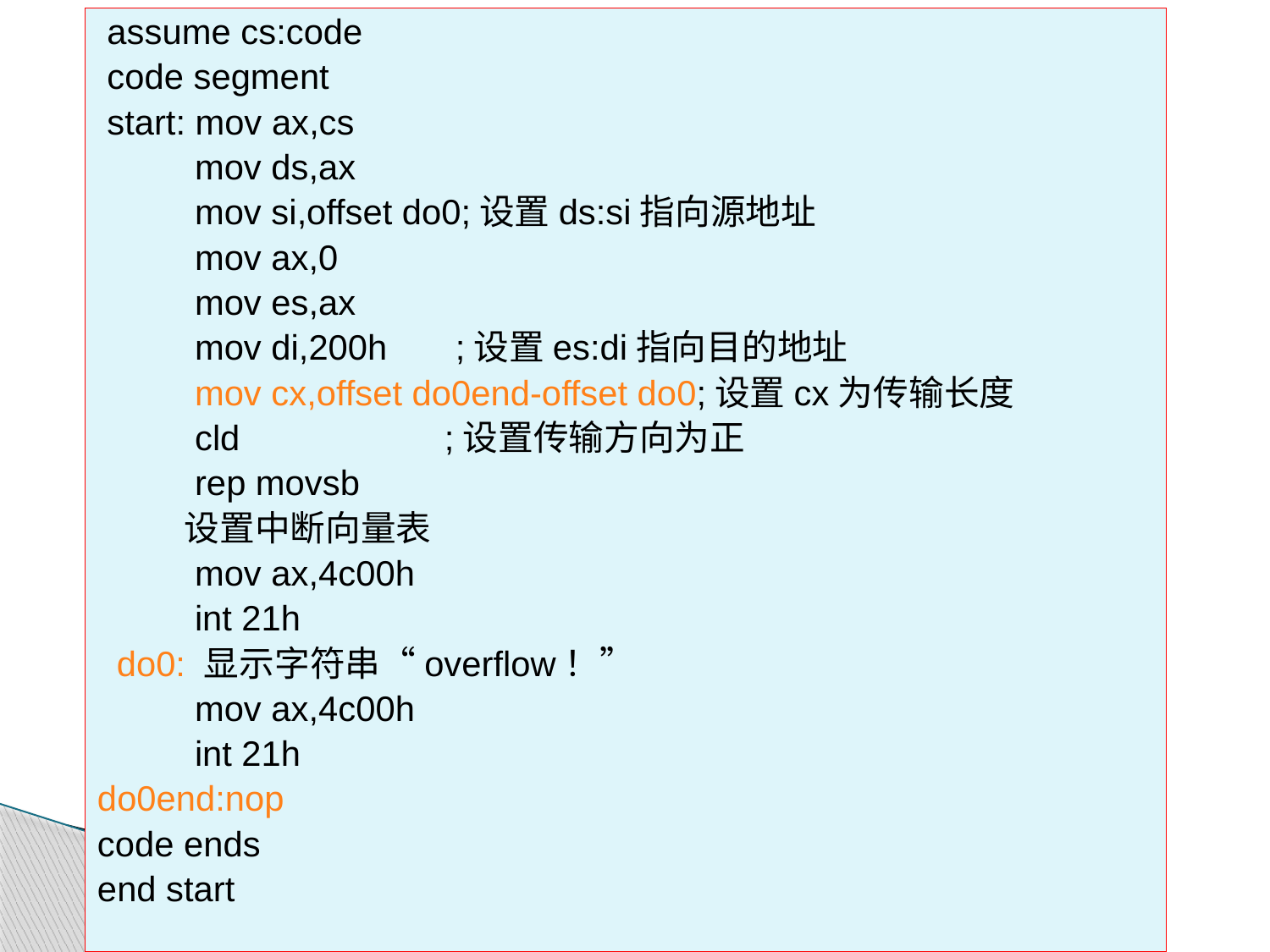

assume cs:code
 code segment
 start: mov ax,cs
          mov ds,ax
          mov si,offset do0;设置ds:si指向源地址
          mov ax,0
          mov es,ax
          mov di,200h       ;设置es:di指向目的地址
          mov cx,offset do0end-offset do0;设置cx为传输长度
          cld                     ;设置传输方向为正
          rep movsb
          设置中断向量表
          mov ax,4c00h
          int 21h
  do0: 显示字符串“overflow！”
          mov ax,4c00h
          int 21h
do0end:nop
code ends
end start